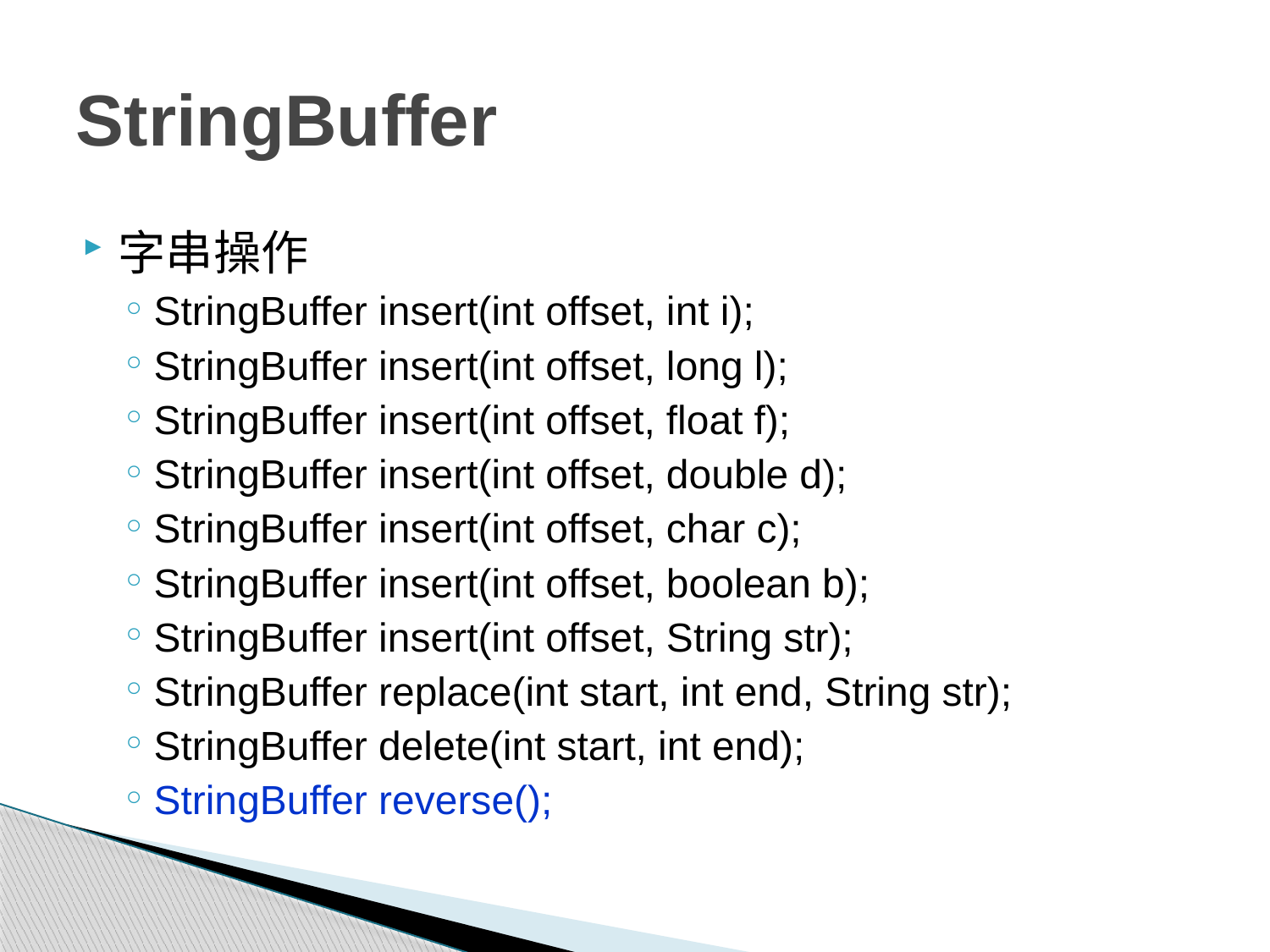

# StringBuffer
字串操作
StringBuffer insert(int offset, int i);
StringBuffer insert(int offset, long l);
StringBuffer insert(int offset, float f);
StringBuffer insert(int offset, double d);
StringBuffer insert(int offset, char c);
StringBuffer insert(int offset, boolean b);
StringBuffer insert(int offset, String str);
StringBuffer replace(int start, int end, String str);
StringBuffer delete(int start, int end);
StringBuffer reverse();